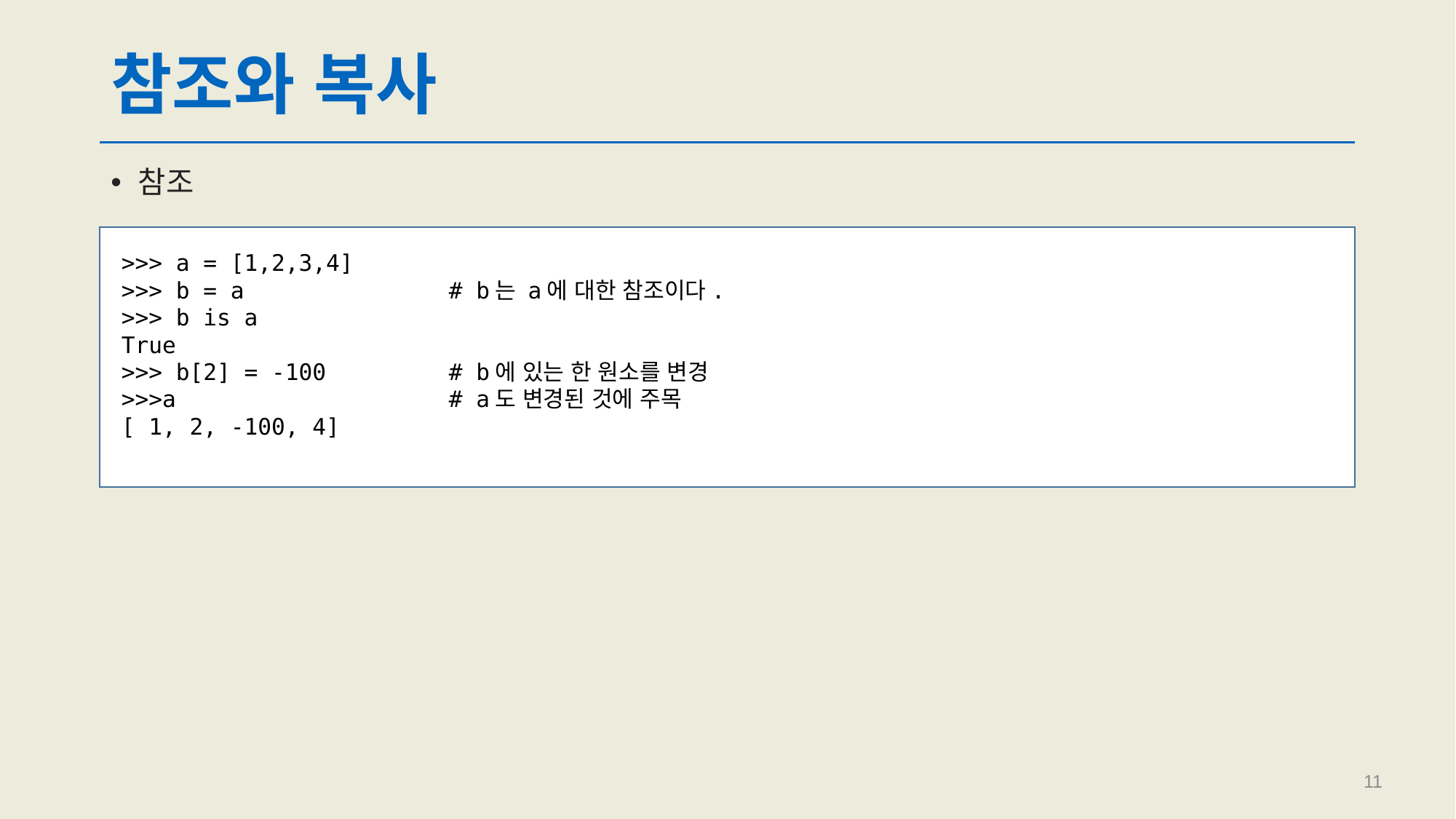

# 참조와 복사
참조
>>> a = [1,2,3,4]
>>> b = a		# b는 a에 대한 참조이다.
>>> b is a
True
>>> b[2] = -100		# b에 있는 한 원소를 변경
>>>a 			# a도 변경된 것에 주목
[ 1, 2, -100, 4]
11